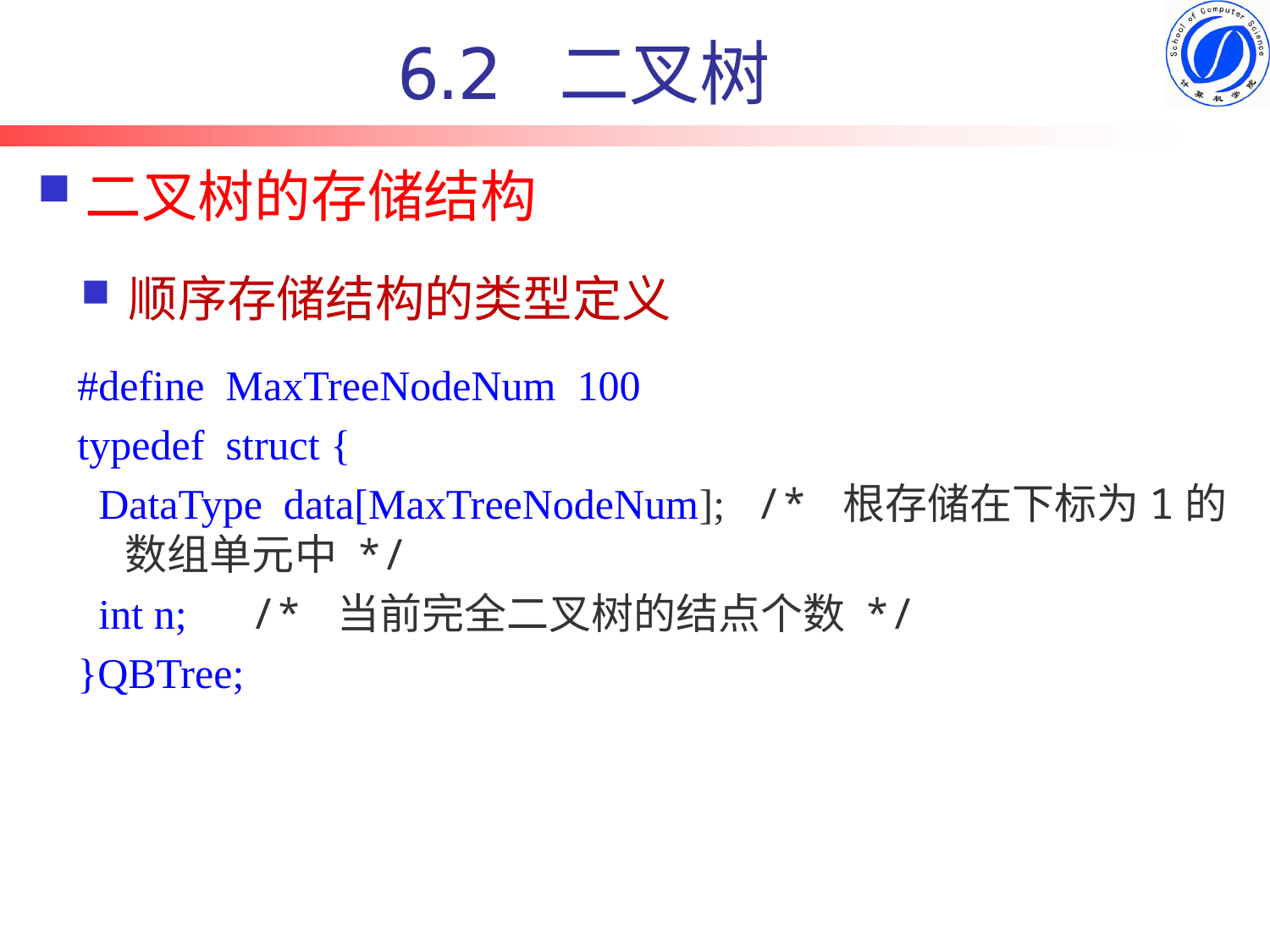

6.2  二叉树
# 二叉树的存储结构
顺序存储结构的类型定义
#define  MaxTreeNodeNum  100
typedef  struct {
  DataType  data[MaxTreeNodeNum];   /* 根存储在下标为1的数组单元中 */
  int n;      /* 当前完全二叉树的结点个数 */
}QBTree;